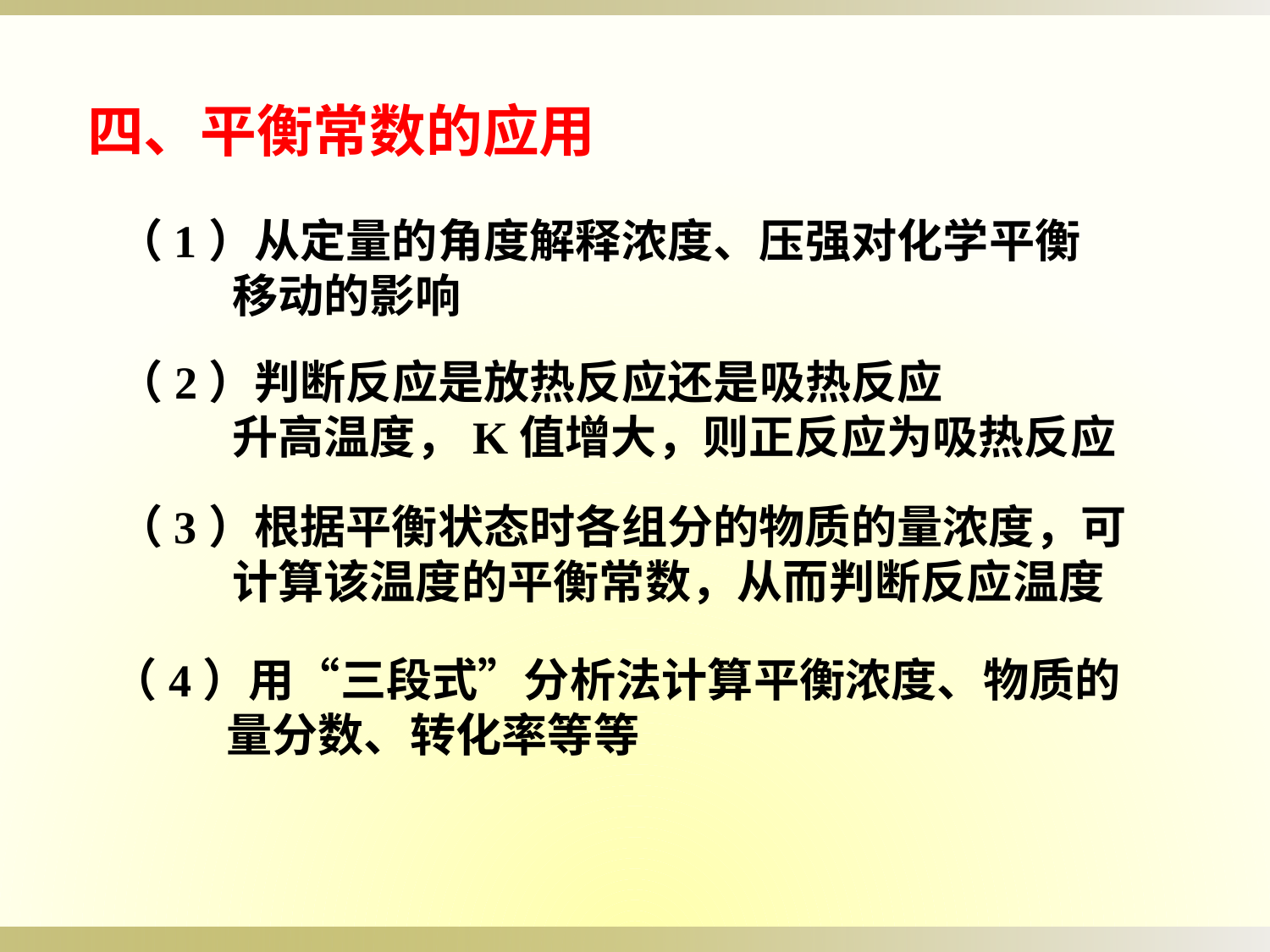

四、平衡常数的应用
（1）从定量的角度解释浓度、压强对化学平衡
          移动的影响
（2）判断反应是放热反应还是吸热反应
          升高温度，K值增大，则正反应为吸热反应
（3）根据平衡状态时各组分的物质的量浓度，可
          计算该温度的平衡常数，从而判断反应温度
（4）用“三段式”分析法计算平衡浓度、物质的
          量分数、转化率等等